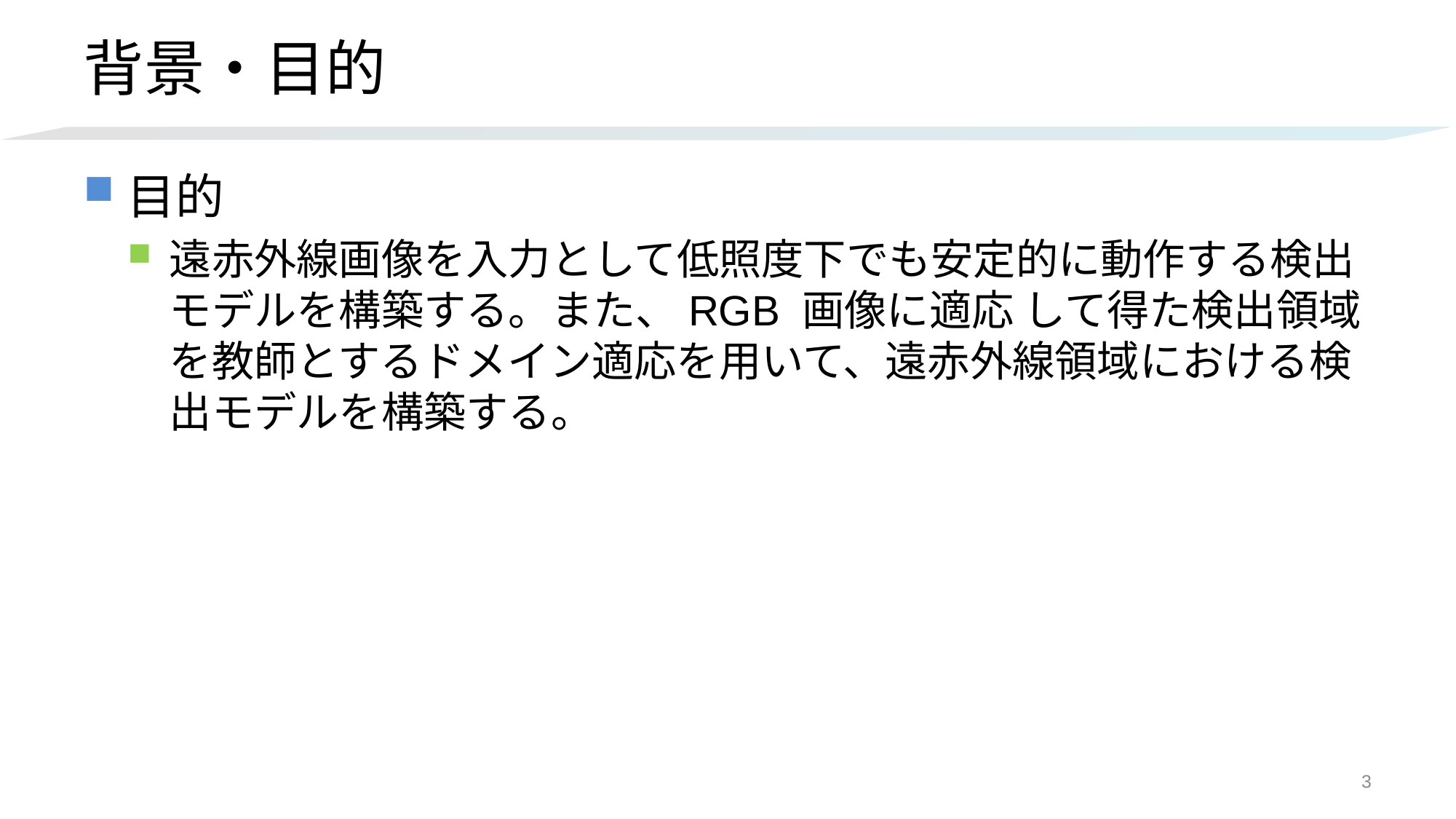

# 背景・目的
目的
遠赤外線画像を入力として低照度下でも安定的に動作する検出モデルを構築する。また、RGB 画像に適応 して得た検出領域を教師とするドメイン適応を用いて、遠赤外線領域における検出モデルを構築する。
3